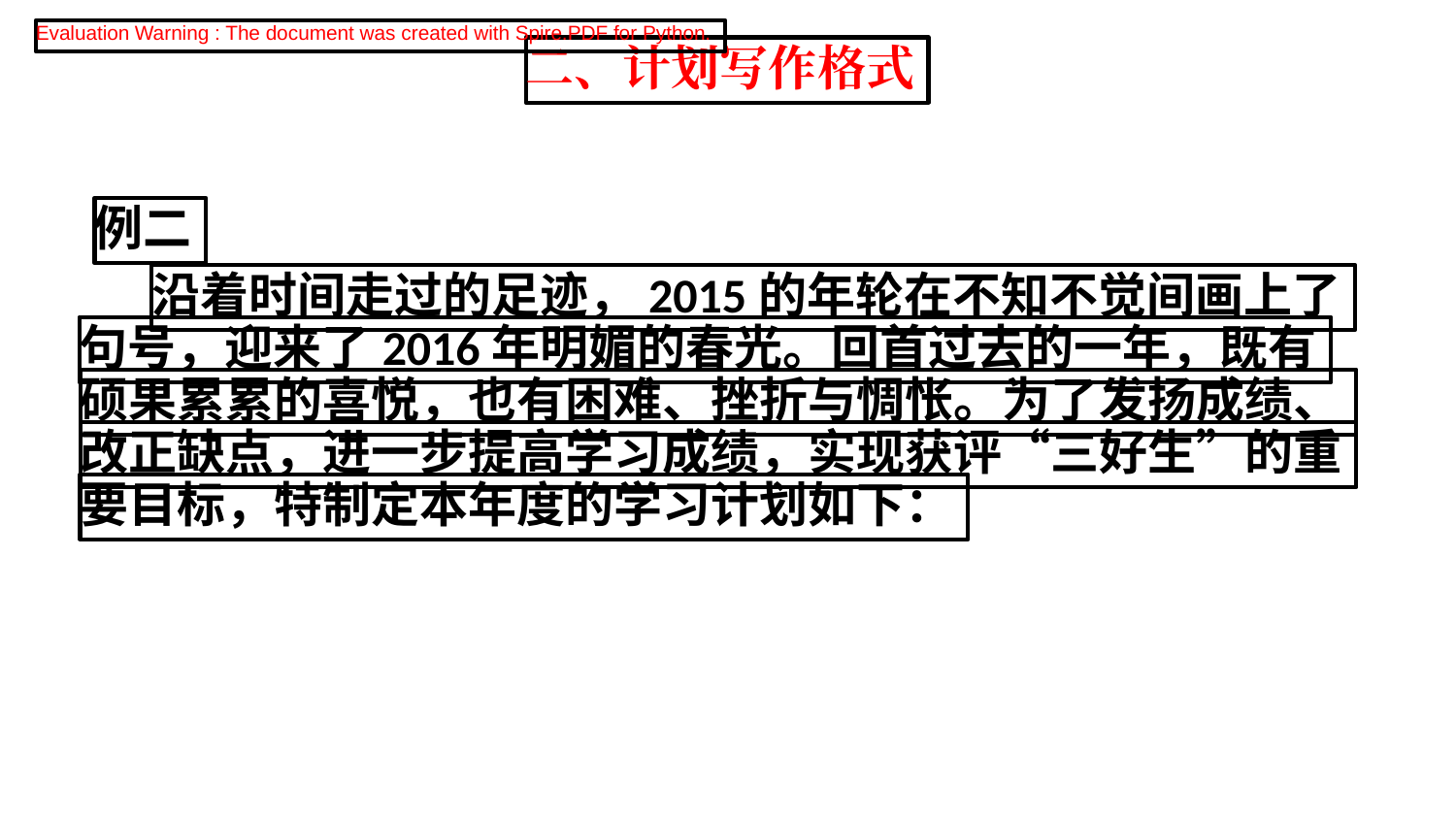

Evaluation Warning : The document was created with Spire.PDF for Python.
二、计划写作格式
例二
沿着时间走过的足迹，2015的年轮在不知不觉间画上了
句号，迎来了2016年明媚的春光。回首过去的一年，既有
硕果累累的喜悦，也有困难、挫折与惆怅。为了发扬成绩、
改正缺点，进一步提高学习成绩，实现获评“三好生”的重
要目标，特制定本年度的学习计划如下：